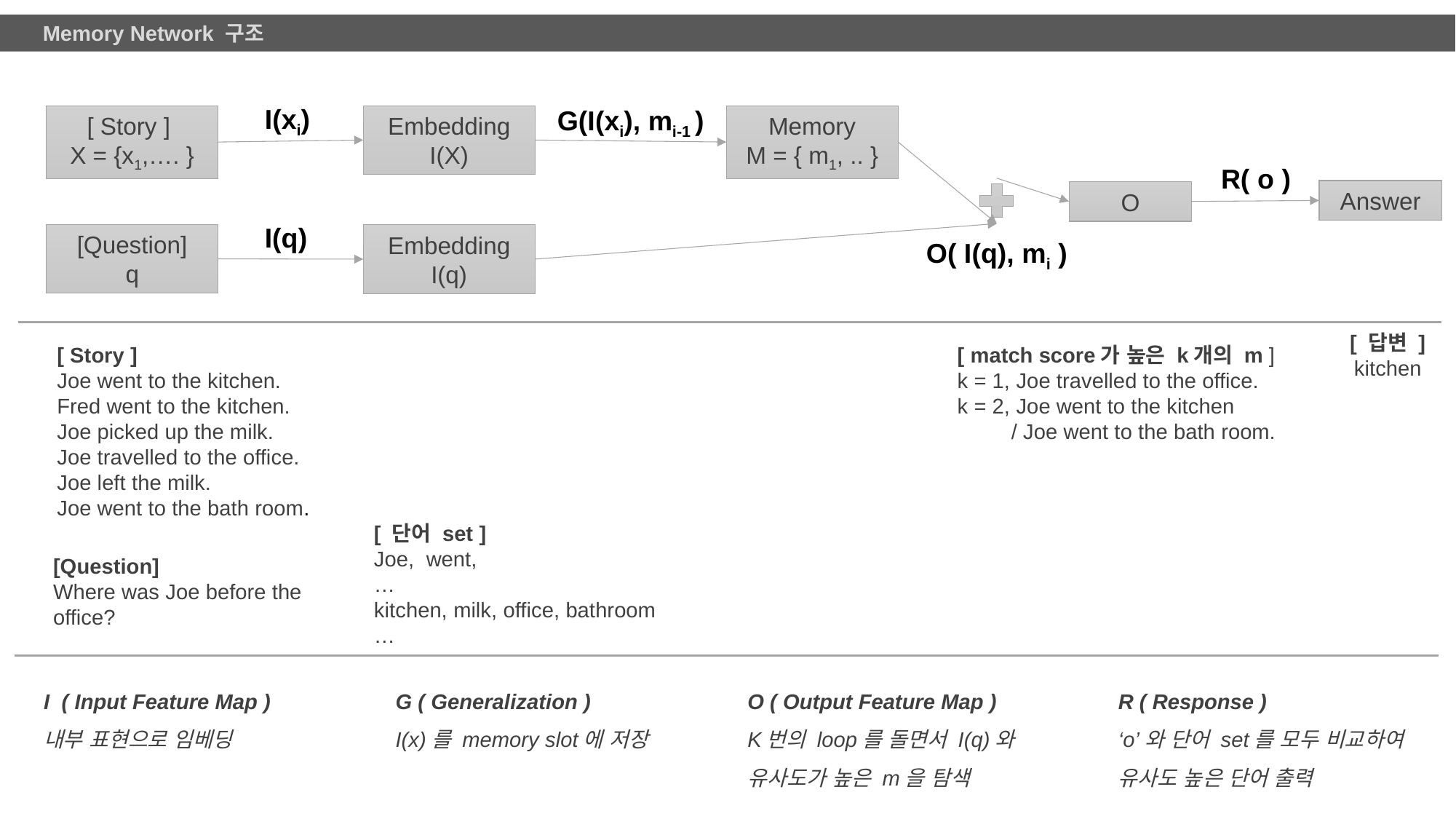

5
Memory Network 구조

I(xi)
G(I(xi), mi-1 )
[ Story ]
X = {x1,…. }
Embedding
I(X)
Memory
M = { m1, .. }
R( o )

Answer
O
I(q)
[Question]
q
Embedding
I(q)
O( I(q), mi )
[ Story ]
Joe went to the kitchen.
Fred went to the kitchen.
Joe picked up the milk.
Joe travelled to the office.
Joe left the milk.
Joe went to the bath room.
[ match score가 높은 k개의 m ]
k = 1, Joe travelled to the office.
k = 2, Joe went to the kitchen
         / Joe went to the bath room.
[ 답변 ]
kitchen
[ 단어 set ]
Joe,  went,
…
kitchen, milk, office, bathroom
…
[Question]
Where was Joe before the office?
I  ( Input Feature Map )
내부 표현으로 임베딩
G ( Generalization )
I(x)를 memory slot에 저장
O ( Output Feature Map )
K번의 loop를 돌면서 I(q)와 유사도가 높은 m을 탐색
R ( Response )
‘o’와 단어 set를 모두 비교하여 유사도 높은 단어 출력